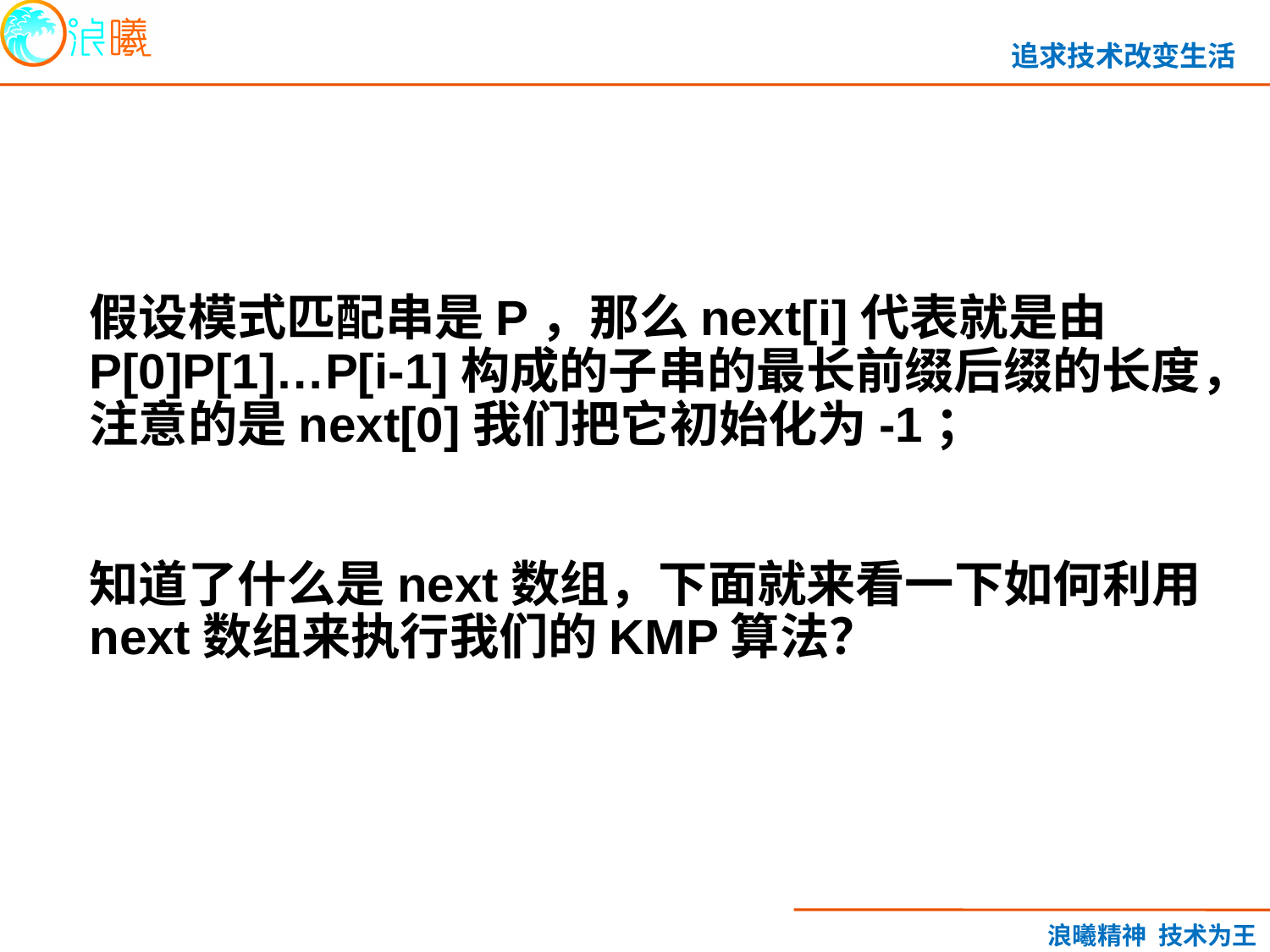

假设模式匹配串是P，那么next[i]代表就是由P[0]P[1]…P[i-1]构成的子串的最长前缀后缀的长度，注意的是next[0]我们把它初始化为-1；

知道了什么是next数组，下面就来看一下如何利用next数组来执行我们的KMP算法？